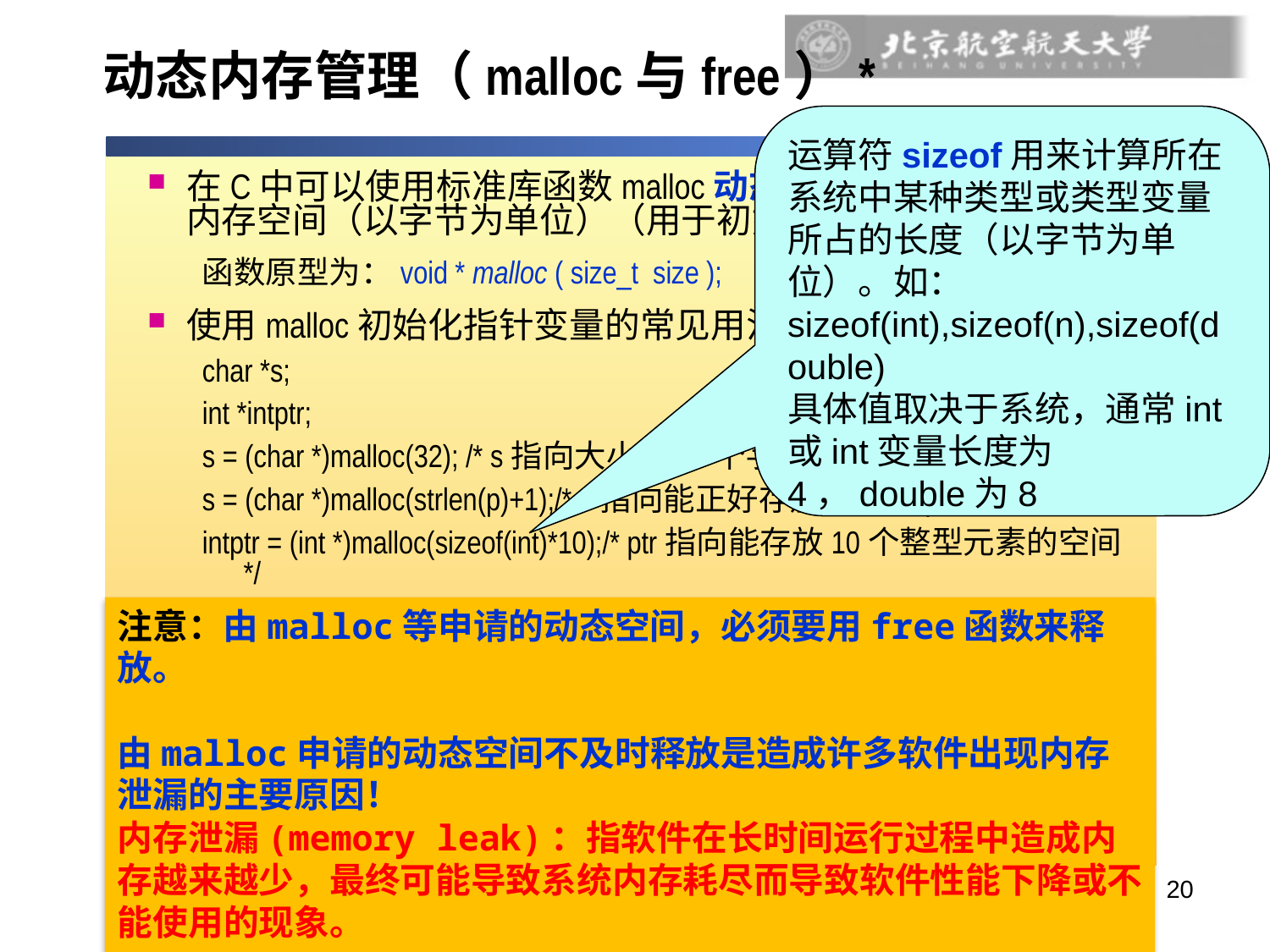

# 动态内存管理（malloc与free）*
运算符sizeof用来计算所在系统中某种类型或类型变量所占的长度（以字节为单位）。如：
sizeof(int),sizeof(n),sizeof(double)
具体值取决于系统，通常int或int变量长度为4，double为8
在C中可以使用标准库函数malloc动态为指针变量申请一块内存空间（以字节为单位）（用于初始化指针变量）。
函数原型为：void * malloc ( size_t  size );
使用malloc初始化指针变量的常见用法：
char *s;
int *intptr;
s = (char *)malloc(32); /* s指向大小为32个字节（字符）的空间*/
s = (char *)malloc(strlen(p)+1);/* s指向能正好存放字符串p的空间*/
intptr = (int *)malloc(sizeof(int)*10);/* ptr指向能存放10个整型元素的空间*/
使用malloc申请到的动态空间在不用时应使用函数free释放。如，free(s);
使用malloc和free函数要用：
#include <stdlib.h>
注意：由malloc等申请的动态空间，必须要用free函数来释放。

由malloc申请的动态空间不及时释放是造成许多软件出现内存泄漏的主要原因！
内存泄漏(memory leak)：指软件在长时间运行过程中造成内存越来越少，最终可能导致系统内存耗尽而导致软件性能下降或不能使用的现象。

构造类型 – 数组和指针
20